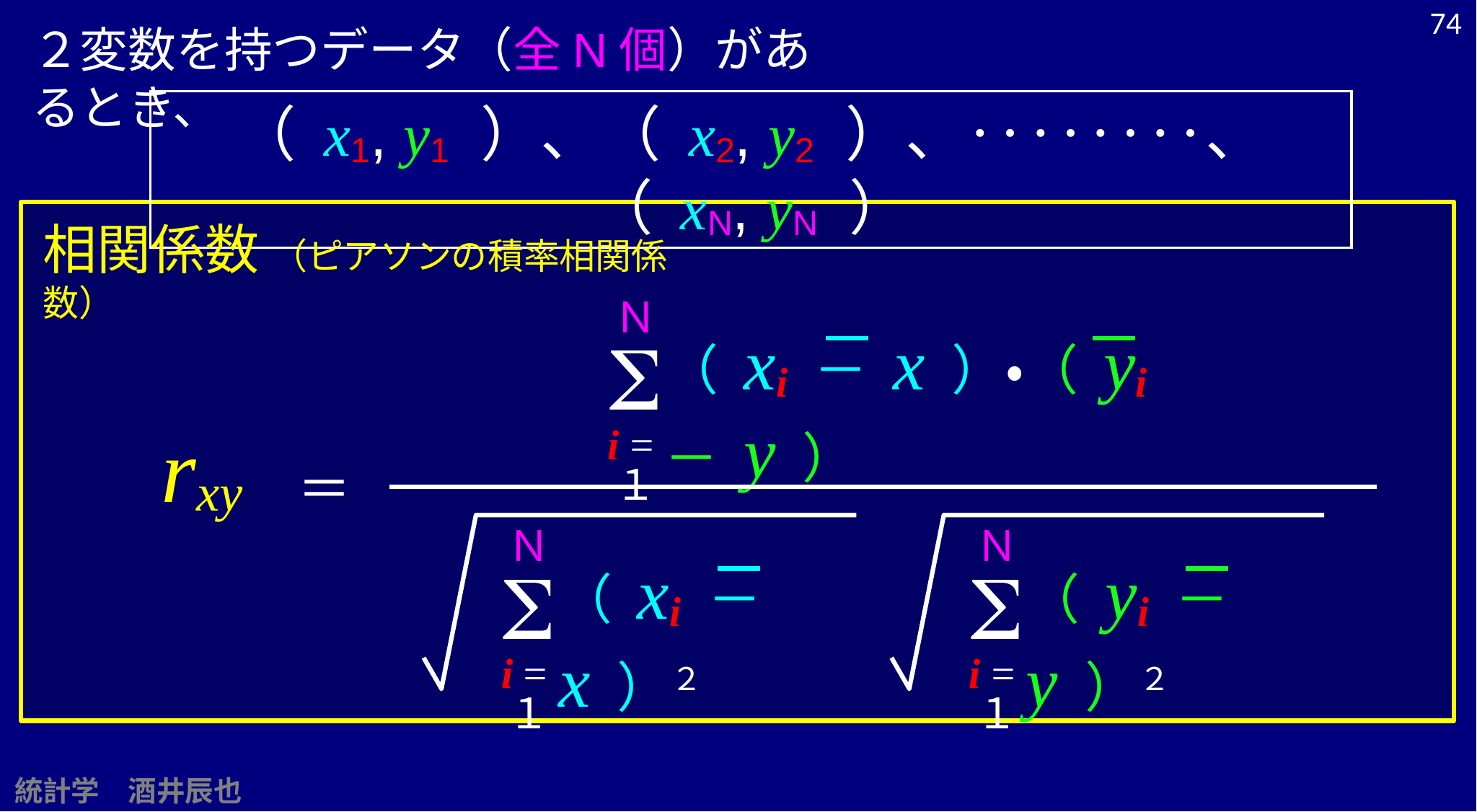

74
２変数を持つデータ（全N個）があるとき、
（ x1, y1 ）、（ x2, y2 ）、‥‥‥‥、（ xN, yN ）

相関係数 （ピアソンの積率相関係数）
Ｎ
Σ
i =１
（ xi － x ）・（ yi － y ）
rxy
＝

Ｎ
Σ
i =１
Ｎ
Σ
i =１
（ xi － x ）２
（ yi － y ）２
統計学　酒井辰也